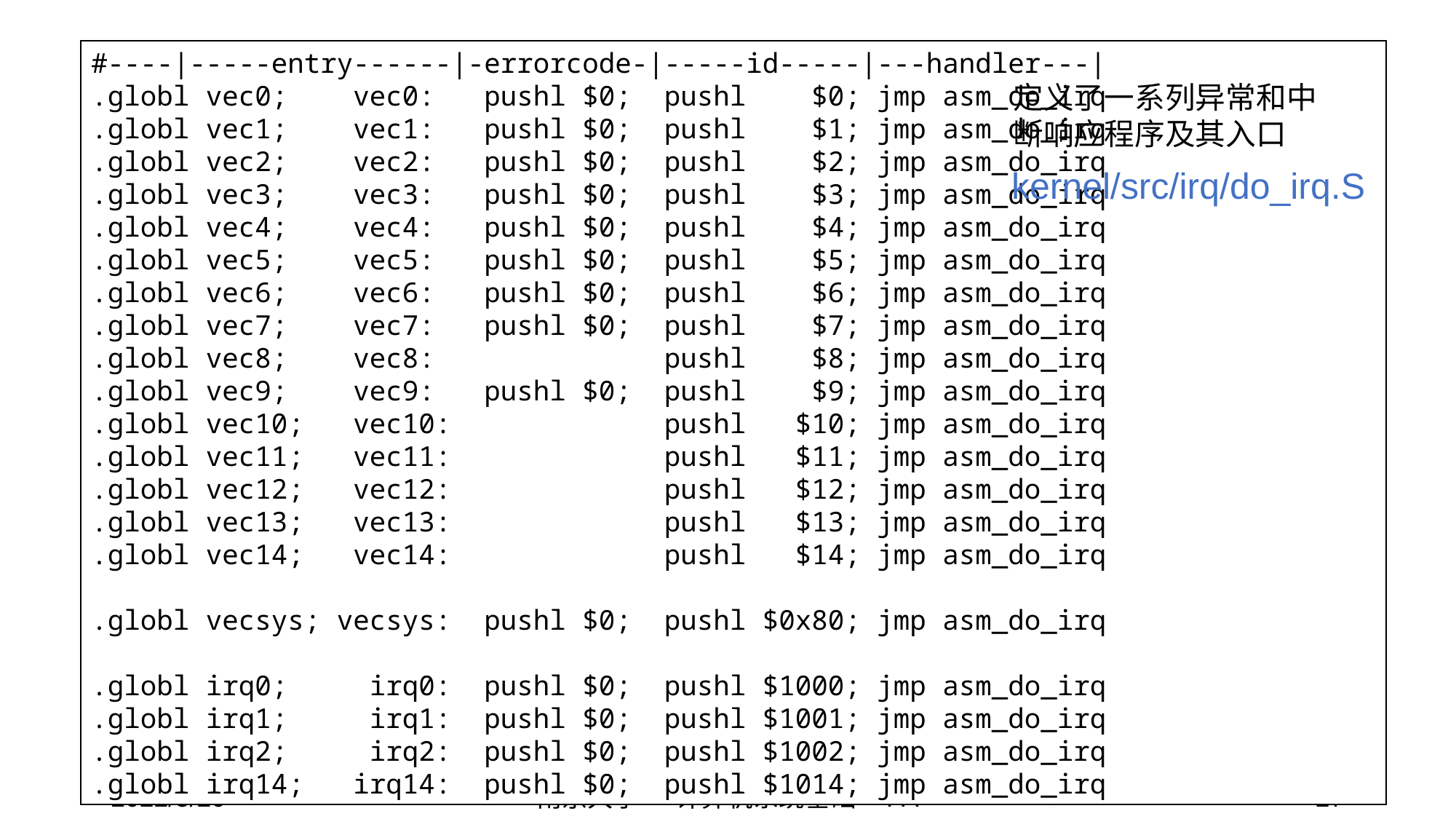

#----|-----entry------|-errorcode-|-----id-----|---handler---|
.globl vec0;    vec0:   pushl $0;  pushl    $0; jmp asm_do_irq
.globl vec1;    vec1:   pushl $0;  pushl    $1; jmp asm_do_irq
.globl vec2;    vec2:   pushl $0;  pushl    $2; jmp asm_do_irq
.globl vec3;    vec3:   pushl $0;  pushl    $3; jmp asm_do_irq
.globl vec4;    vec4:   pushl $0;  pushl    $4; jmp asm_do_irq
.globl vec5;    vec5:   pushl $0;  pushl    $5; jmp asm_do_irq
.globl vec6;    vec6:   pushl $0;  pushl    $6; jmp asm_do_irq
.globl vec7;    vec7:   pushl $0;  pushl    $7; jmp asm_do_irq
.globl vec8;    vec8:              pushl    $8; jmp asm_do_irq
.globl vec9;    vec9:   pushl $0;  pushl    $9; jmp asm_do_irq
.globl vec10;   vec10:             pushl   $10; jmp asm_do_irq
.globl vec11;   vec11:             pushl   $11; jmp asm_do_irq
.globl vec12;   vec12:             pushl   $12; jmp asm_do_irq
.globl vec13;   vec13:             pushl   $13; jmp asm_do_irq
.globl vec14;   vec14:             pushl   $14; jmp asm_do_irq

.globl vecsys; vecsys:  pushl $0;  pushl $0x80; jmp asm_do_irq

.globl irq0;     irq0:  pushl $0;  pushl $1000; jmp asm_do_irq
.globl irq1;     irq1:  pushl $0;  pushl $1001; jmp asm_do_irq
.globl irq2;     irq2:  pushl $0;  pushl $1002; jmp asm_do_irq
.globl irq14;   irq14:  pushl $0;  pushl $1014; jmp asm_do_irq
定义了一系列异常和中断响应程序及其入口
kernel/src/irq/do_irq.S
2022/5/20
南京大学 - 计算机系统基础 - PA
27